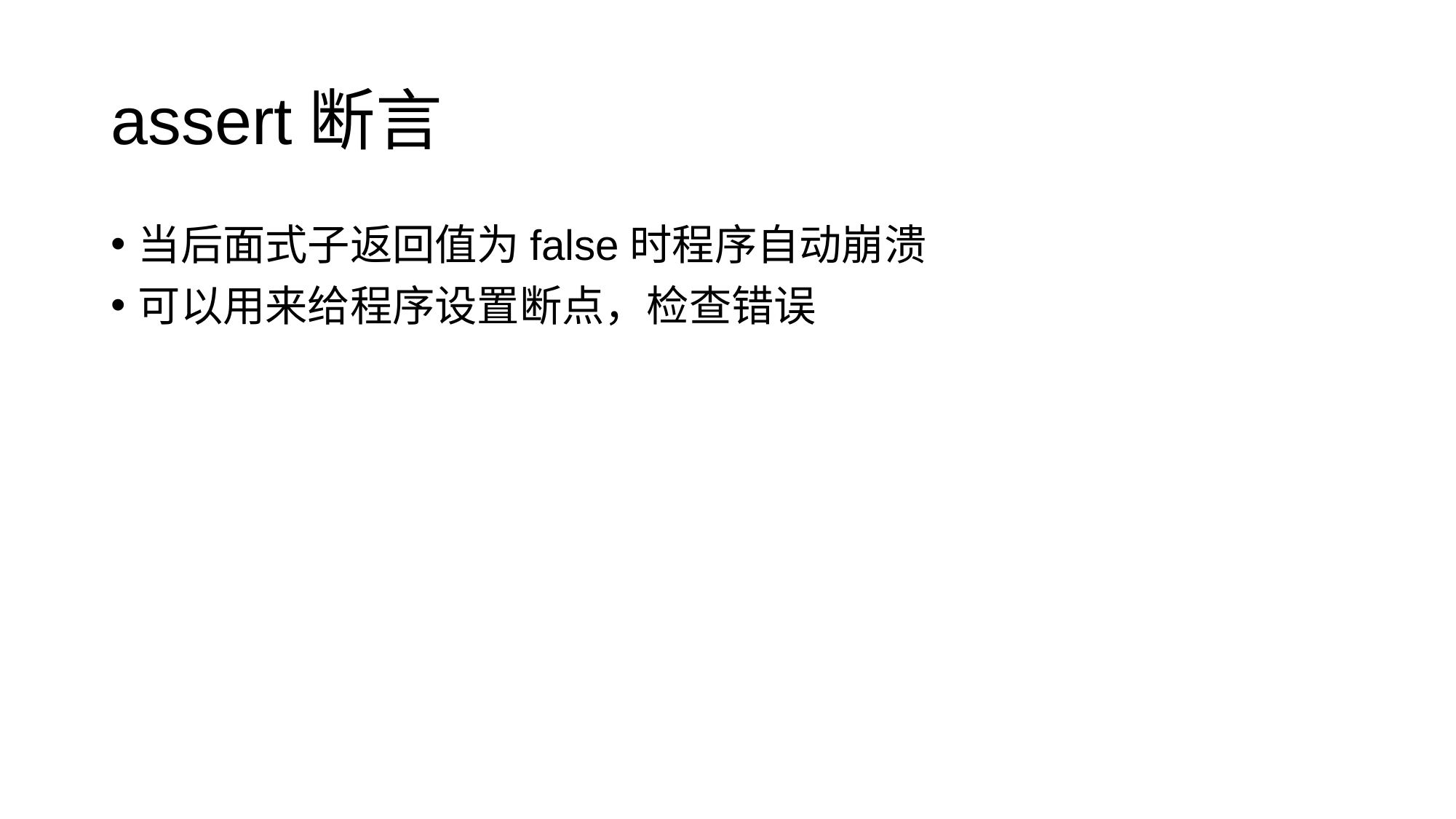

# assert断言
当后面式子返回值为false时程序自动崩溃
可以用来给程序设置断点，检查错误